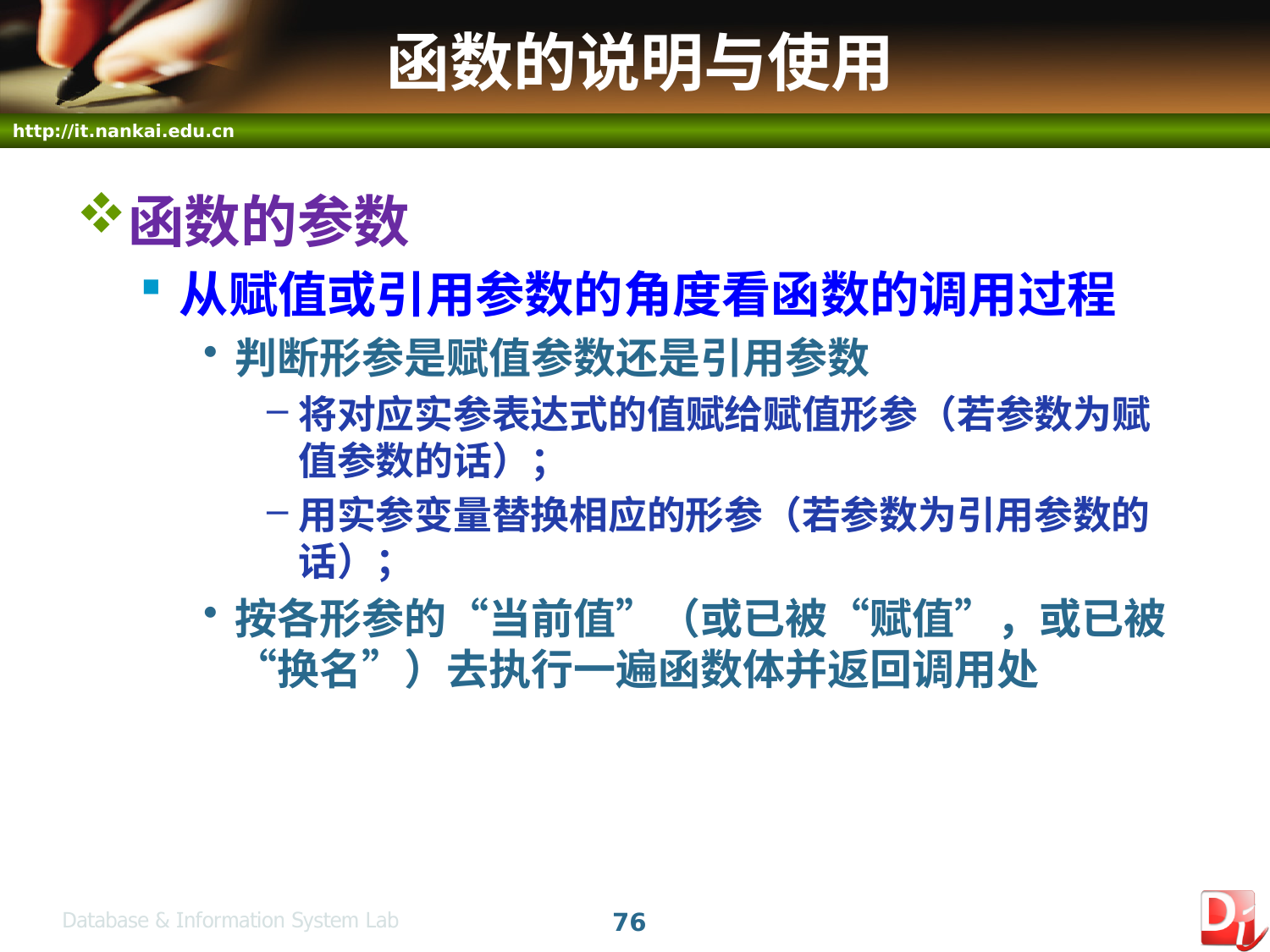

# 函数的说明与使用
函数的参数
从赋值或引用参数的角度看函数的调用过程
判断形参是赋值参数还是引用参数
将对应实参表达式的值赋给赋值形参（若参数为赋值参数的话）；
用实参变量替换相应的形参（若参数为引用参数的话）；
按各形参的“当前值”（或已被“赋值”，或已被“换名”）去执行一遍函数体并返回调用处
76
Database & Information System Lab